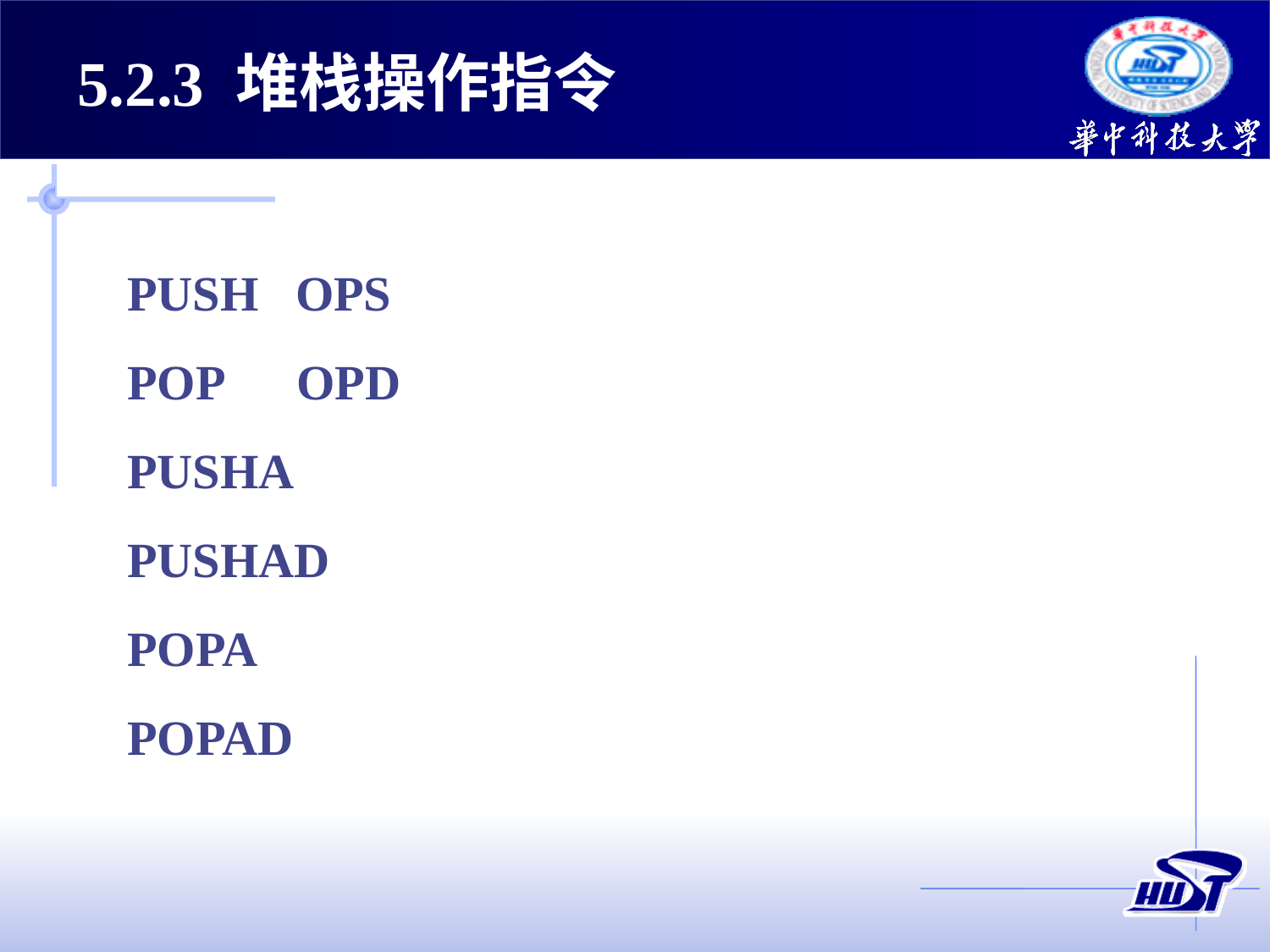

5.2.3 堆栈操作指令
PUSH   OPS
POP      OPD
PUSHA
PUSHAD
POPA
POPAD